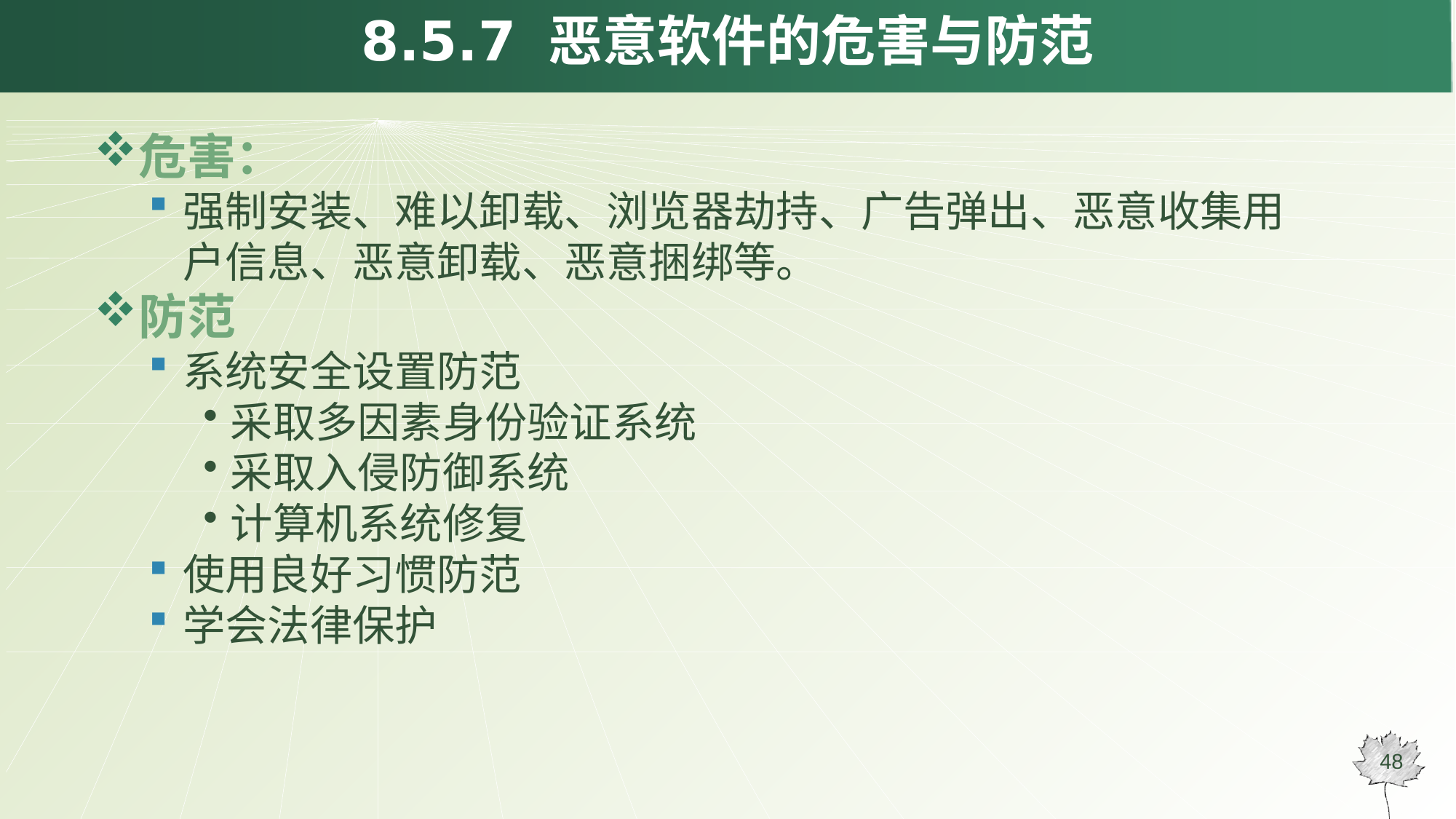

# 8.5.7 恶意软件的危害与防范
危害：
强制安装、难以卸载、浏览器劫持、广告弹出、恶意收集用户信息、恶意卸载、恶意捆绑等。
防范
系统安全设置防范
采取多因素身份验证系统
采取入侵防御系统
计算机系统修复
使用良好习惯防范
学会法律保护

48